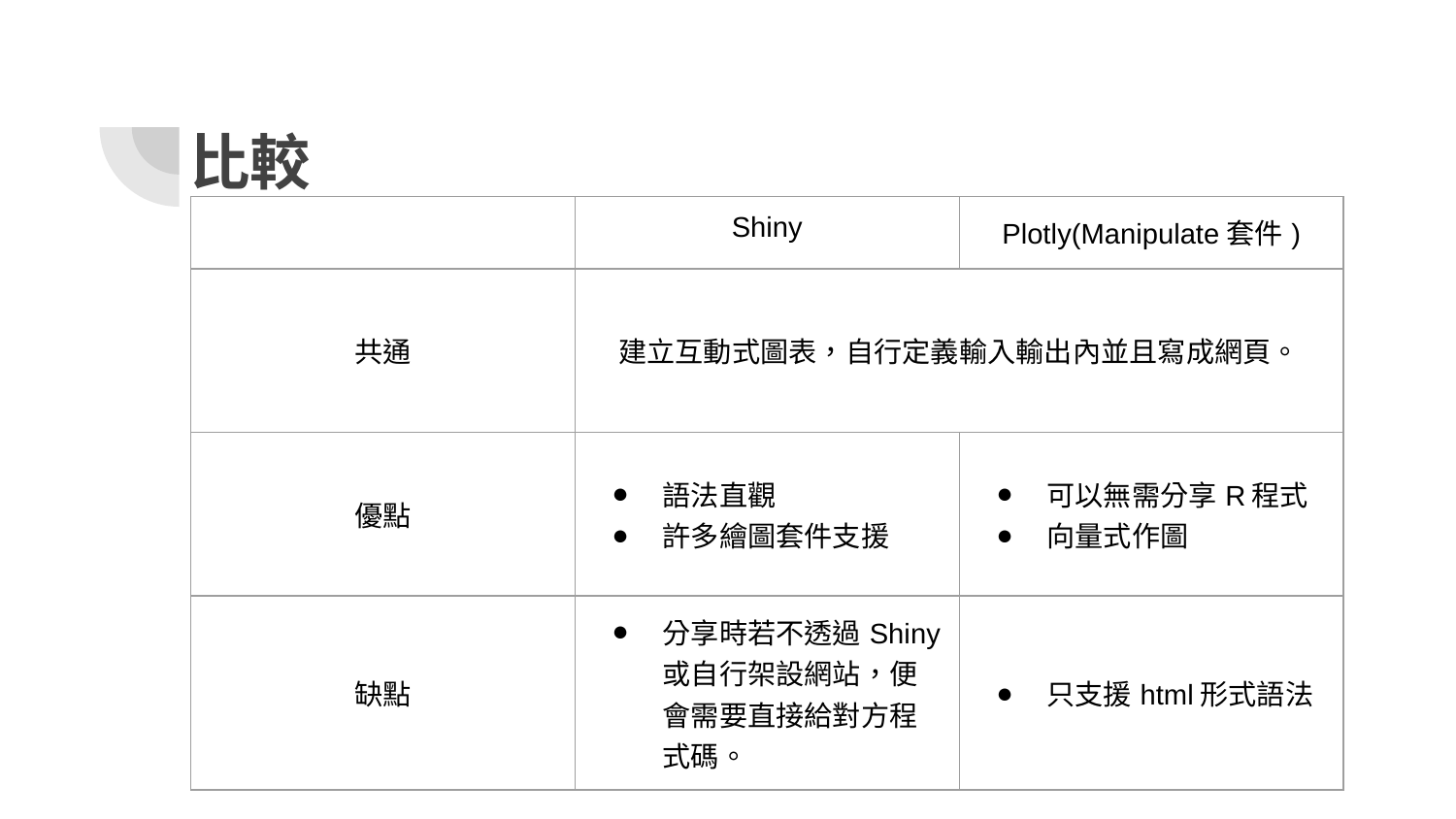

# 比較
|  | Shiny | Plotly(Manipulate套件) |
| --- | --- | --- |
| 共通 | 建立互動式圖表，自行定義輸入輸出內並且寫成網頁。 |  |
| 優點 | 語法直觀 許多繪圖套件支援 | 可以無需分享R程式 向量式作圖 |
| 缺點 | 分享時若不透過Shiny或自行架設網站，便會需要直接給對方程式碼。 | 只支援html形式語法 |